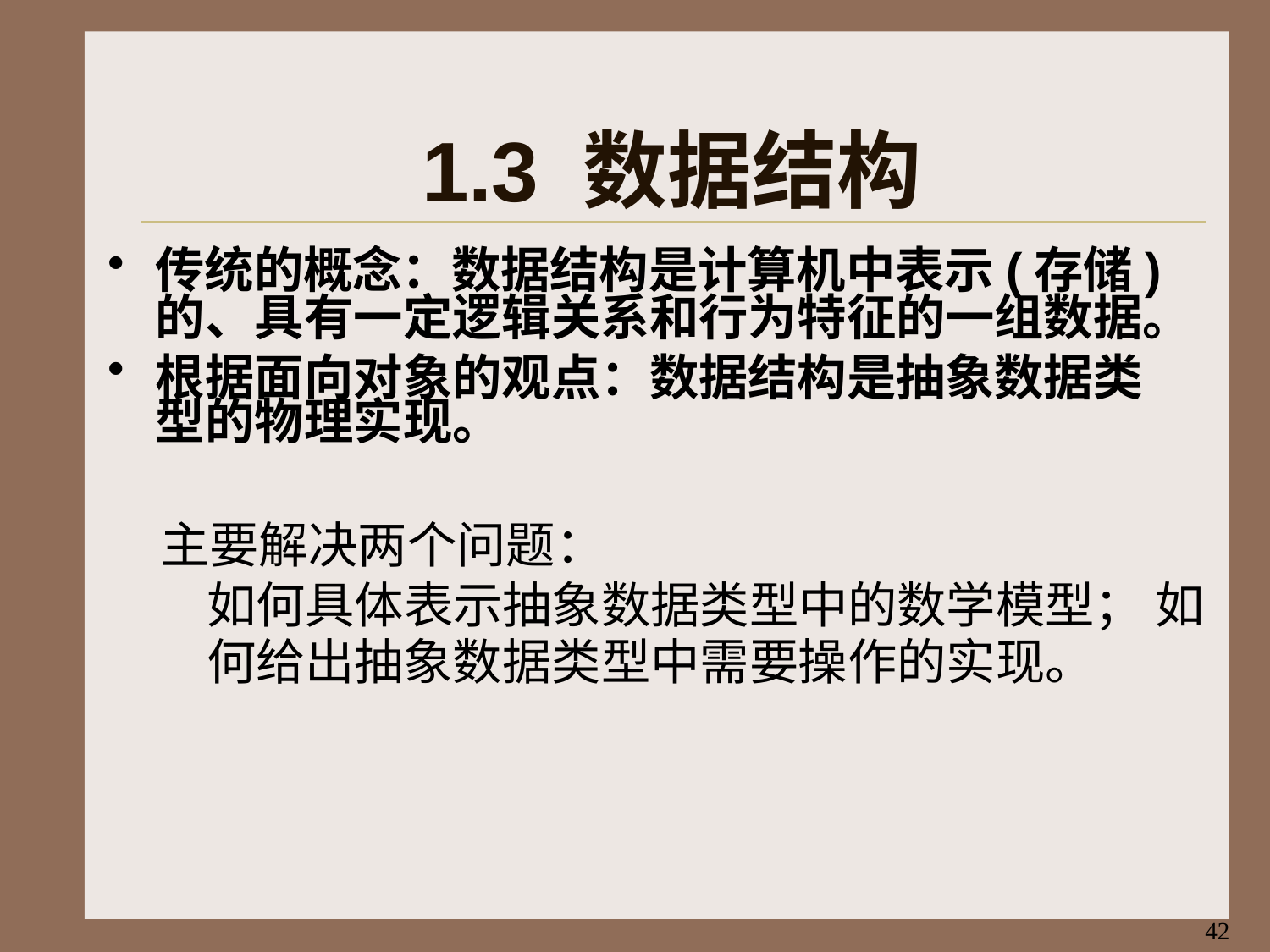

# 1.3 数据结构

传统的概念：数据结构是计算机中表示(存储) 的、具有一定逻辑关系和行为特征的一组数据。
根据面向对象的观点：数据结构是抽象数据类型的物理实现。

主要解决两个问题：
如何具体表示抽象数据类型中的数学模型； 如何给出抽象数据类型中需要操作的实现。
42